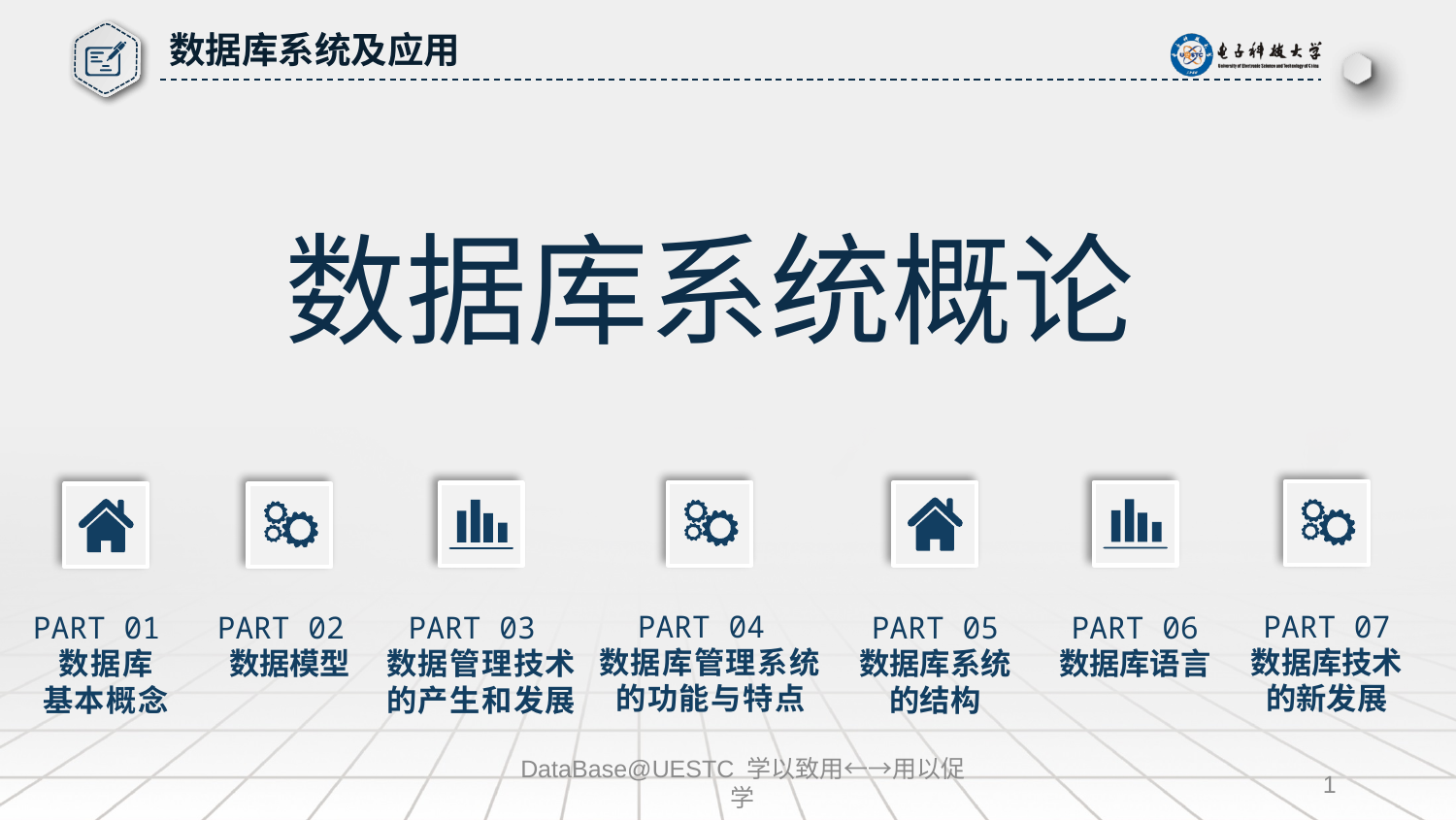

数据库系统及应用
数据库系统概论

PART 04
数据库管理系统的功能与特点
PART 07
数据库技术
的新发展
PART 01
数据库
基本概念
PART 03
数据管理技术
的产生和发展
PART 05
数据库系统
的结构
PART 06
数据库语言
PART 02
数据模型
DataBase@UESTC 学以致用←→用以促学
1